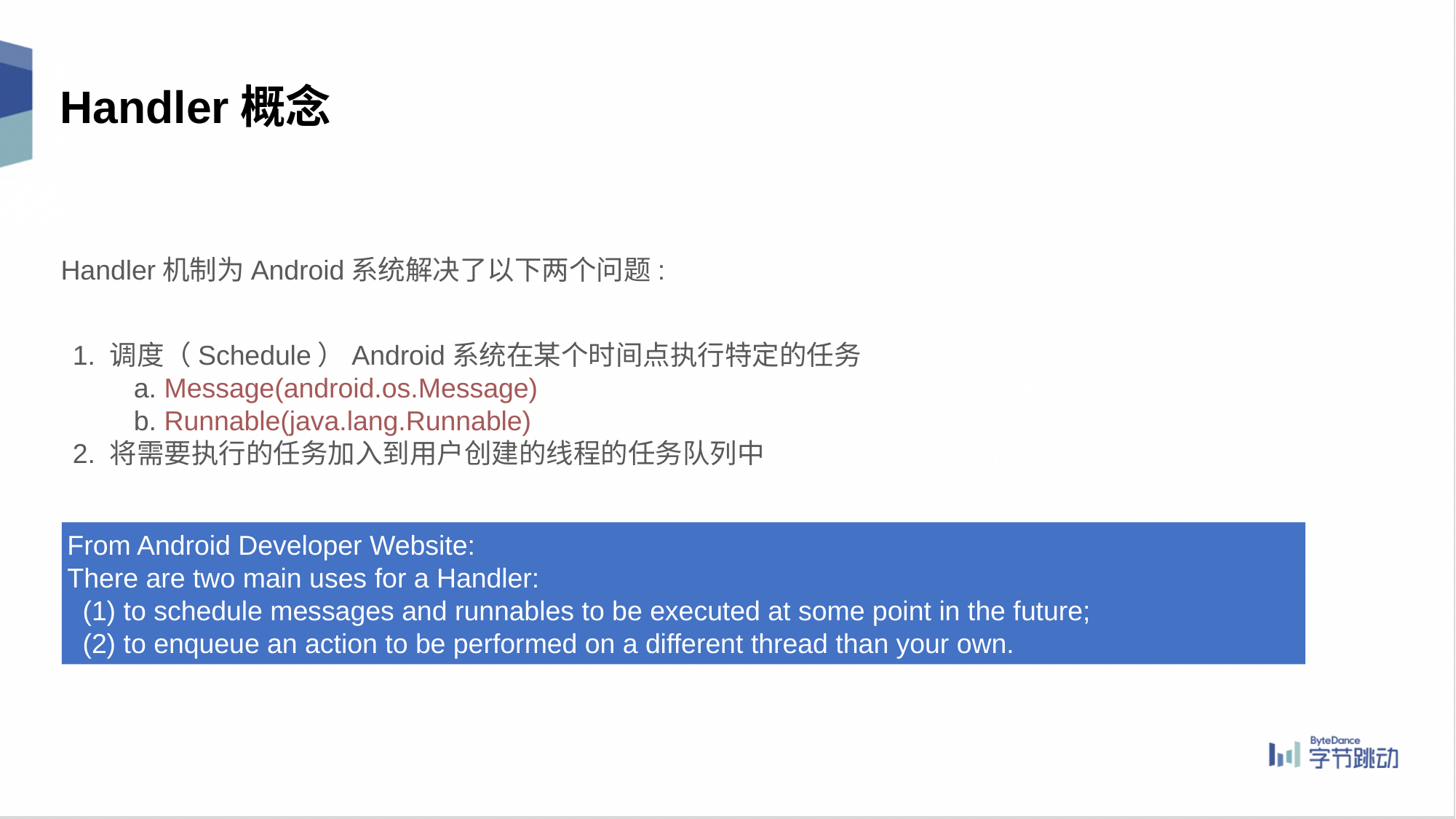

Handler概念
Handler机制为Android系统解决了以下两个问题:
1. 调度（Schedule）Android系统在某个时间点执行特定的任务
        a. Message(android.os.Message)
        b. Runnable(java.lang.Runnable)
2. 将需要执行的任务加入到用户创建的线程的任务队列中
From Android Developer Website:
There are two main uses for a Handler:
  (1) to schedule messages and runnables to be executed at some point in the future;
  (2) to enqueue an action to be performed on a different thread than your own.
5